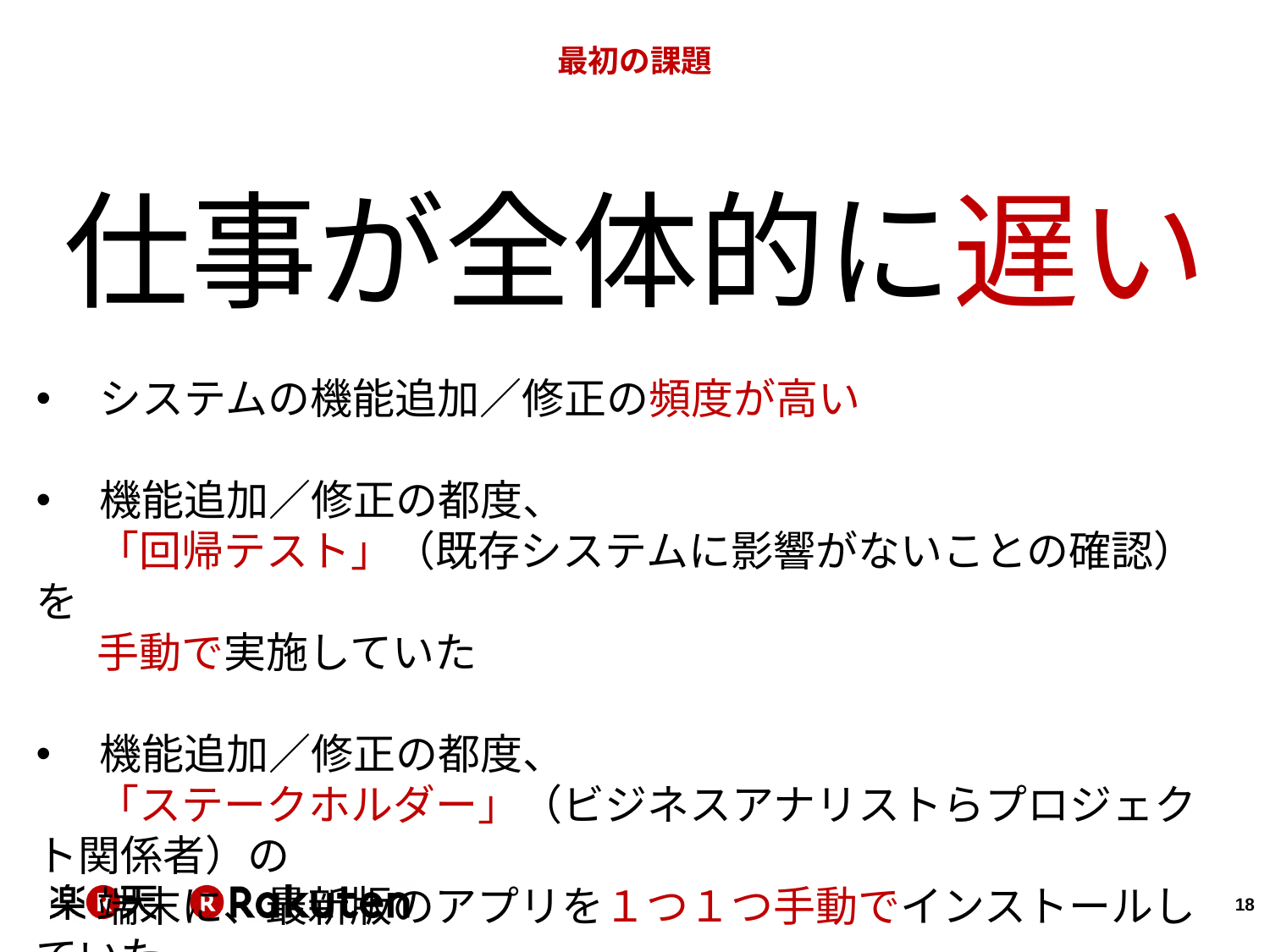

# 最初の課題
仕事が全体的に遅い
システムの機能追加／修正の頻度が高い

機能追加／修正の都度、
「回帰テスト」（既存システムに影響がないことの確認）を
手動で実施していた

機能追加／修正の都度、
「ステークホルダー」（ビジネスアナリストらプロジェクト関係者）の
端末に、最新版のアプリを１つ１つ手動でインストールしていた